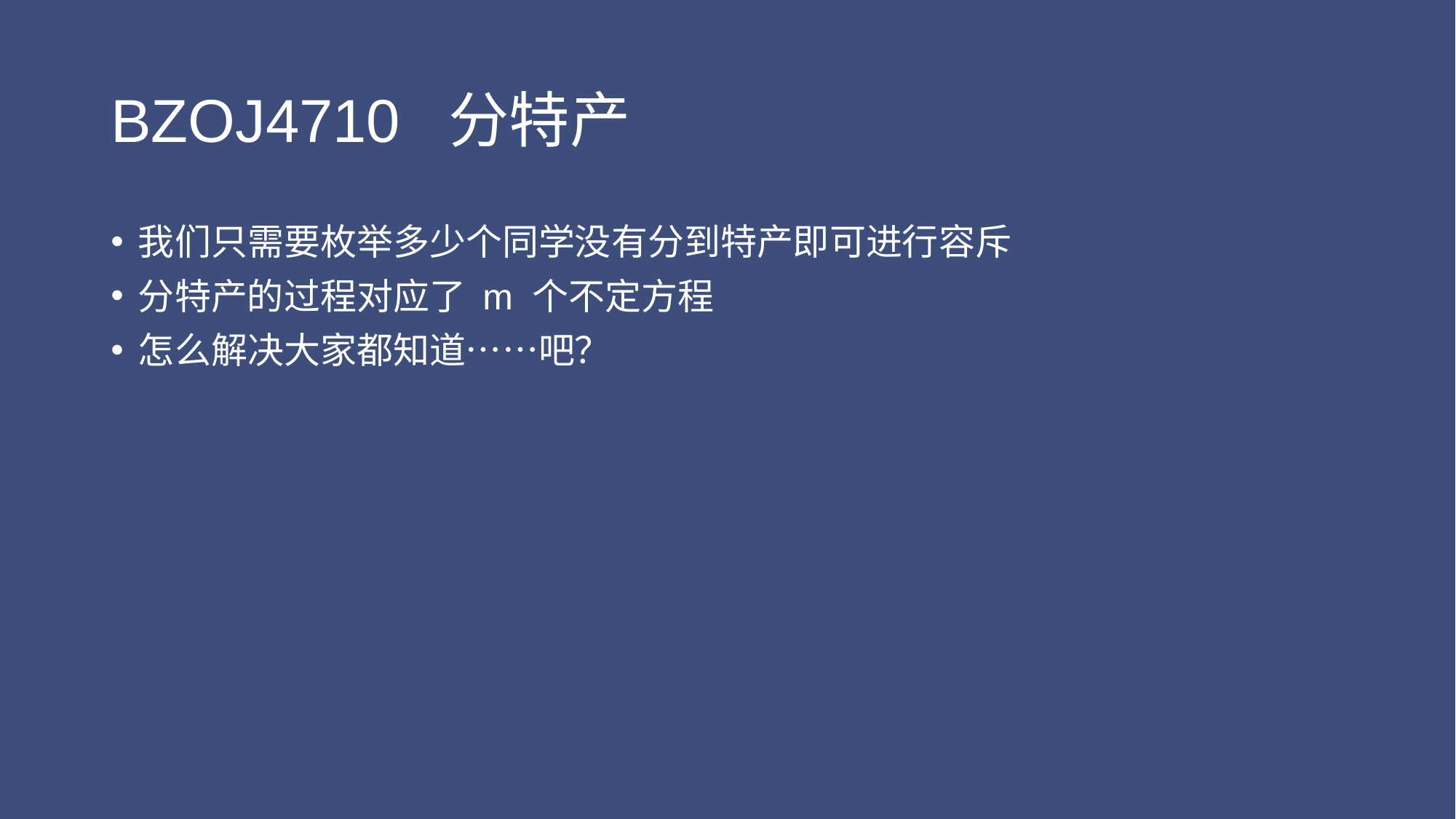

# BZOJ4710  分特产
我们只需要枚举多少个同学没有分到特产即可进行容斥
分特产的过程对应了 m 个不定方程
怎么解决大家都知道……吧？